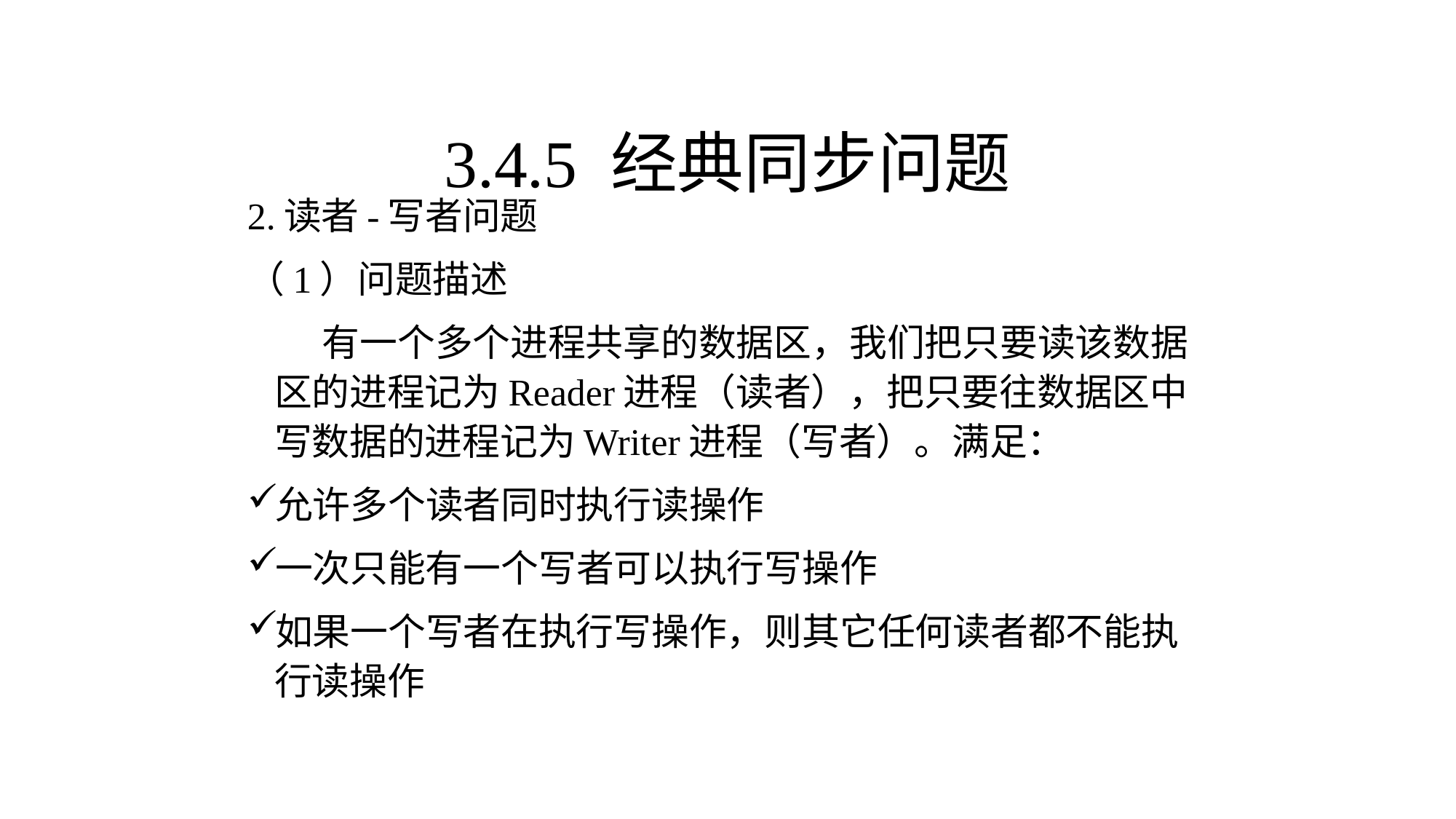

3.4.5 经典同步问题
2.读者-写者问题
（1）问题描述
        有一个多个进程共享的数据区，我们把只要读该数据区的进程记为Reader进程（读者），把只要往数据区中写数据的进程记为Writer进程（写者）。满足：
允许多个读者同时执行读操作
一次只能有一个写者可以执行写操作
如果一个写者在执行写操作，则其它任何读者都不能执行读操作
24